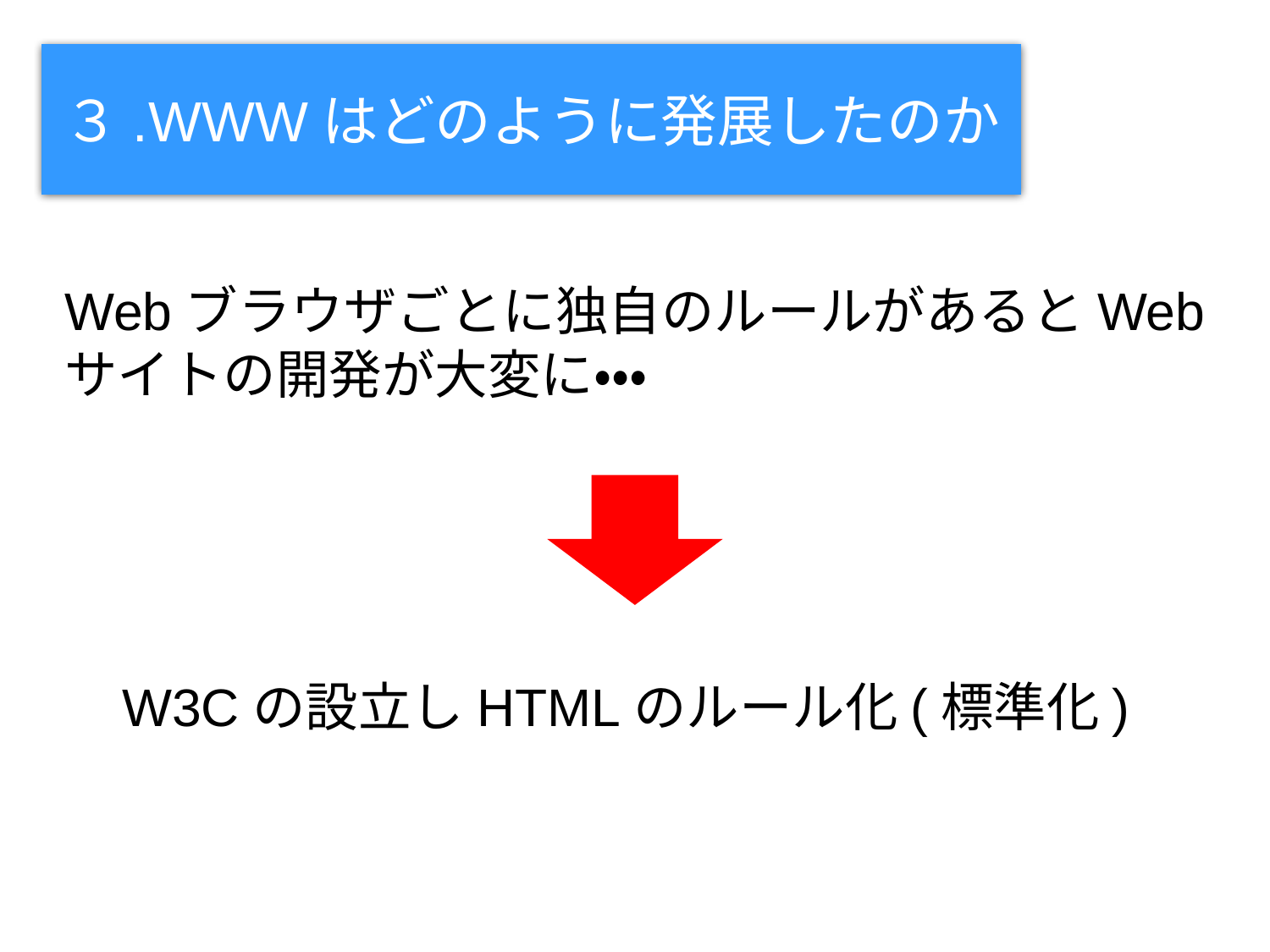

３.WWWはどのように発展したのか
Webブラウザごとに独自のルールがあるとWeb
サイトの開発が大変に・・・

W3Cの設立しHTMLのルール化(標準化)